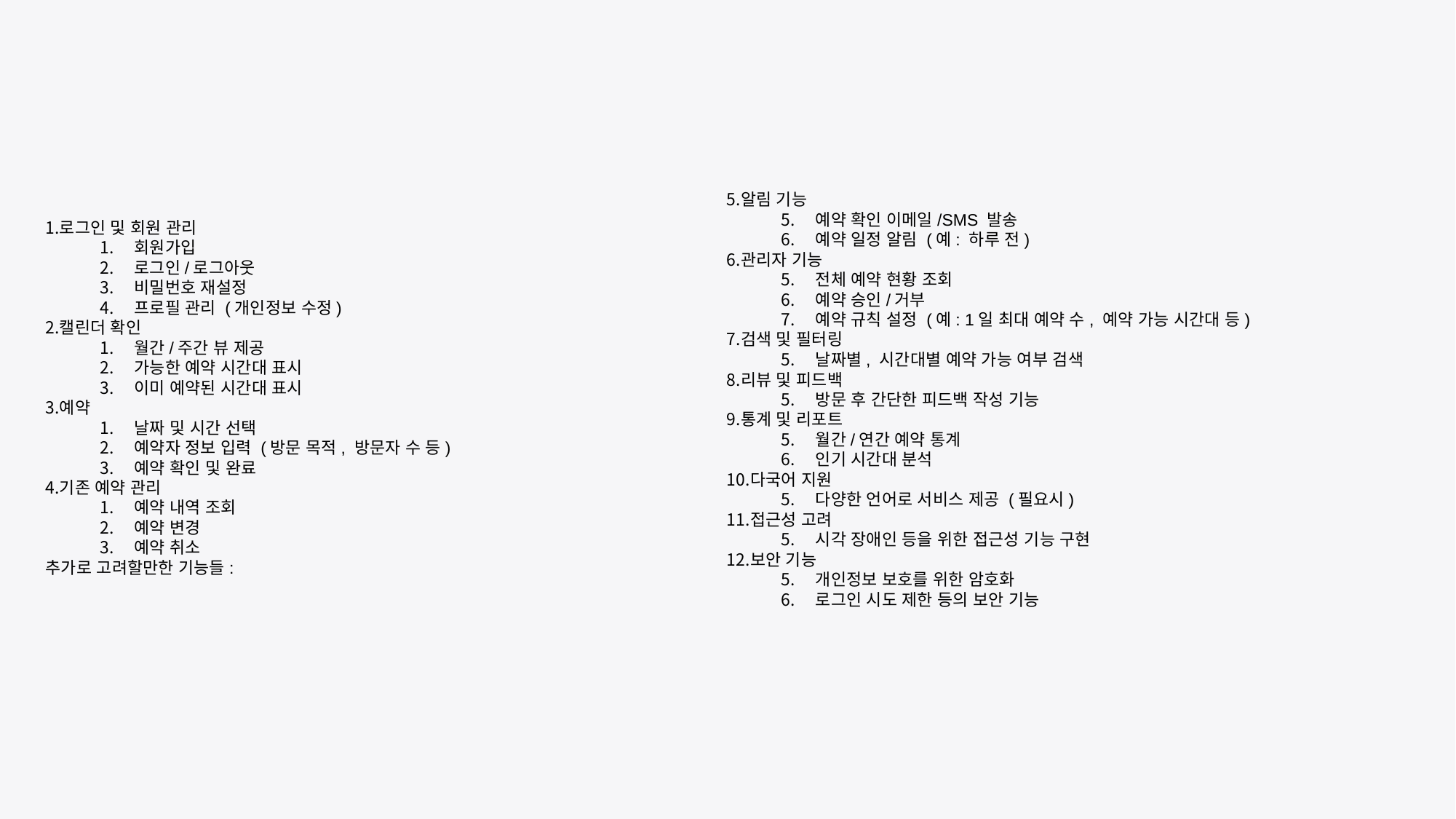

알림 기능
예약 확인 이메일/SMS 발송
예약 일정 알림 (예: 하루 전)
관리자 기능
전체 예약 현황 조회
예약 승인/거부
예약 규칙 설정 (예: 1일 최대 예약 수, 예약 가능 시간대 등)
검색 및 필터링
날짜별, 시간대별 예약 가능 여부 검색
리뷰 및 피드백
방문 후 간단한 피드백 작성 기능
통계 및 리포트
월간/연간 예약 통계
인기 시간대 분석
다국어 지원
다양한 언어로 서비스 제공 (필요시)
접근성 고려
시각 장애인 등을 위한 접근성 기능 구현
보안 기능
개인정보 보호를 위한 암호화
로그인 시도 제한 등의 보안 기능
로그인 및 회원 관리
회원가입
로그인/로그아웃
비밀번호 재설정
프로필 관리 (개인정보 수정)
캘린더 확인
월간/주간 뷰 제공
가능한 예약 시간대 표시
이미 예약된 시간대 표시
예약
날짜 및 시간 선택
예약자 정보 입력 (방문 목적, 방문자 수 등)
예약 확인 및 완료
기존 예약 관리
예약 내역 조회
예약 변경
예약 취소
추가로 고려할만한 기능들: